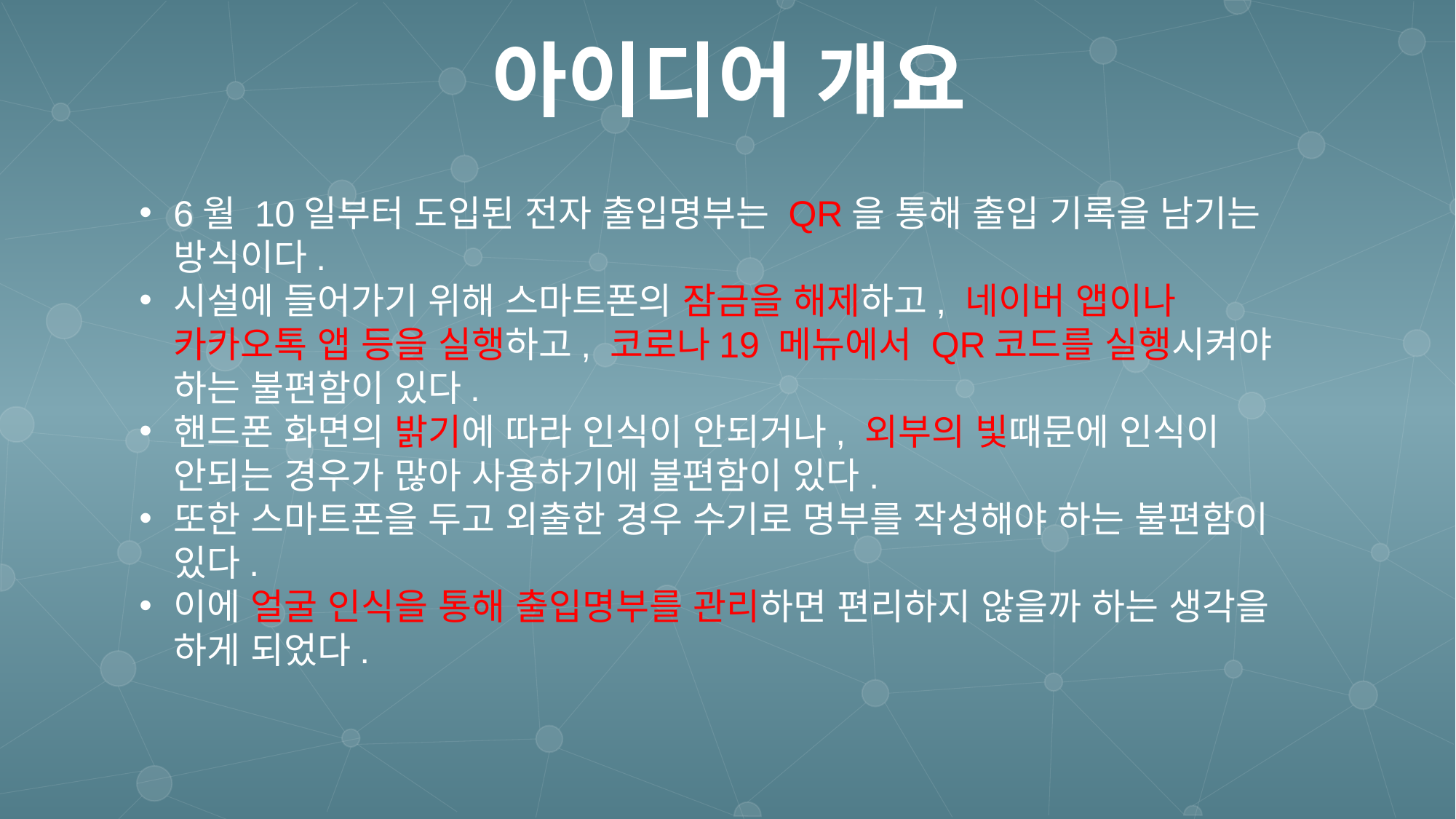

아이디어 개요
6월 10일부터 도입된 전자 출입명부는 QR을 통해 출입 기록을 남기는 방식이다.
시설에 들어가기 위해 스마트폰의 잠금을 해제하고, 네이버 앱이나 카카오톡 앱 등을 실행하고, 코로나19 메뉴에서 QR코드를 실행시켜야 하는 불편함이 있다.
핸드폰 화면의 밝기에 따라 인식이 안되거나, 외부의 빛때문에 인식이 안되는 경우가 많아 사용하기에 불편함이 있다.
또한 스마트폰을 두고 외출한 경우 수기로 명부를 작성해야 하는 불편함이 있다.
이에 얼굴 인식을 통해 출입명부를 관리하면 편리하지 않을까 하는 생각을 하게 되었다.